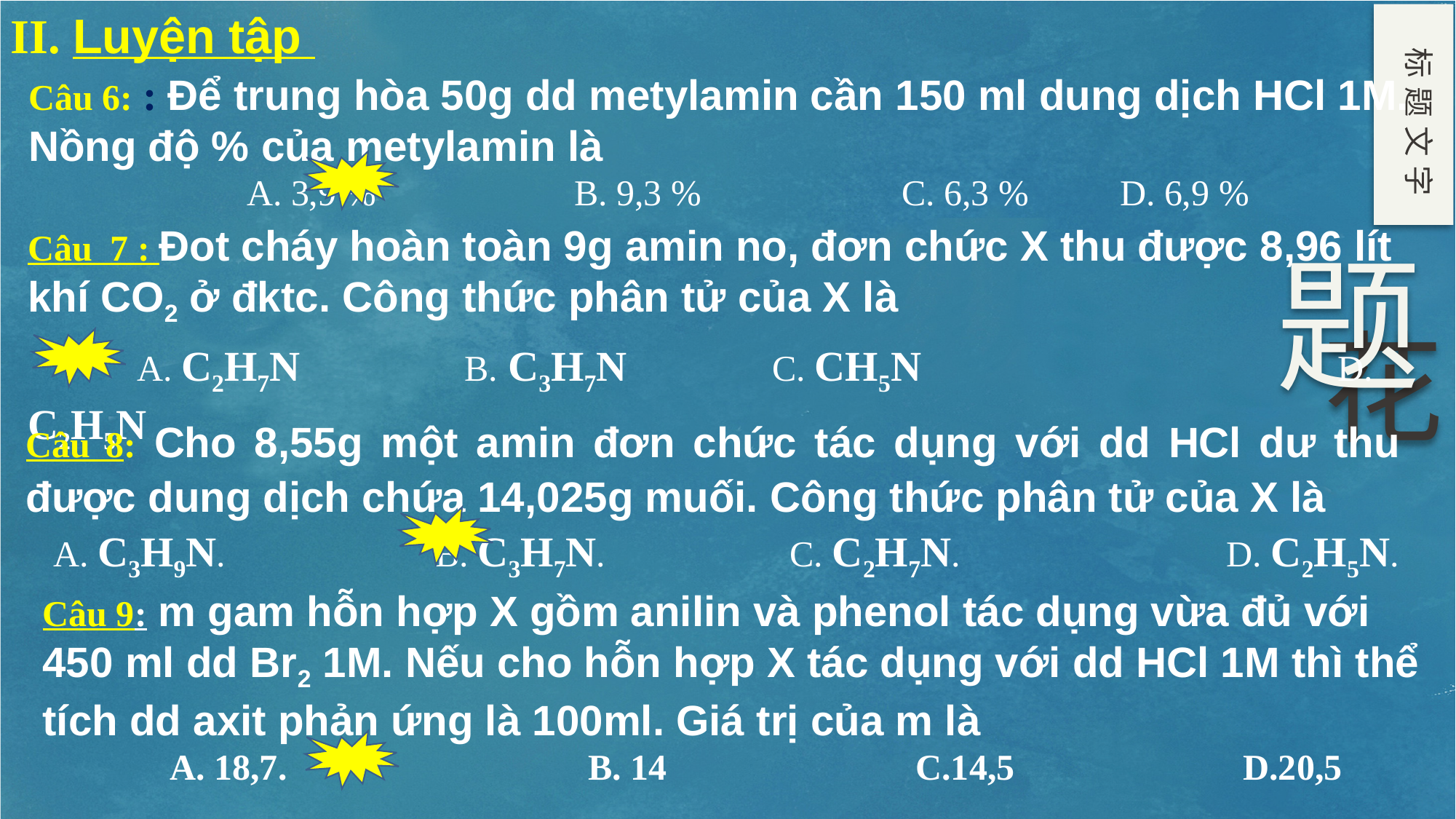

II. Luyện tập

标题文字
Câu 6: : Để trung hòa 50g dd metylamin cần 150 ml dung dịch HCl 1M. Nồng độ % của metylamin là
		A. 3,9 %		B. 9,3 %		C. 6,3 %	D. 6,9 %

Câu  7 : Đot cháy hoàn toàn 9g amin no, đơn chức X thu được 8,96 lít khí CO2 ở đktc. Công thức phân tử của X là
	A. C2H7N 		B. C3H7N                C. CH5N    				D. C2H5N
题
花

Câu 8: Cho 8,55g một amin đơn chức tác dụng với dd HCl dư thu được dung dịch chứa 14,025g muối. Công thức phân tử của X là
	A. C3H9N.		B. C3H7N.			C. C2H7N.			D. C2H5N.

Câu 9: m gam hỗn hợp X gồm anilin và phenol tác dụng vừa đủ với 450 ml dd Br2 1M. Nếu cho hỗn hợp X tác dụng với dd HCl 1M thì thể tích dd axit phản ứng là 100ml. Giá trị của m là
	  A. 18,7.			B. 14			C.14,5			D.20,5